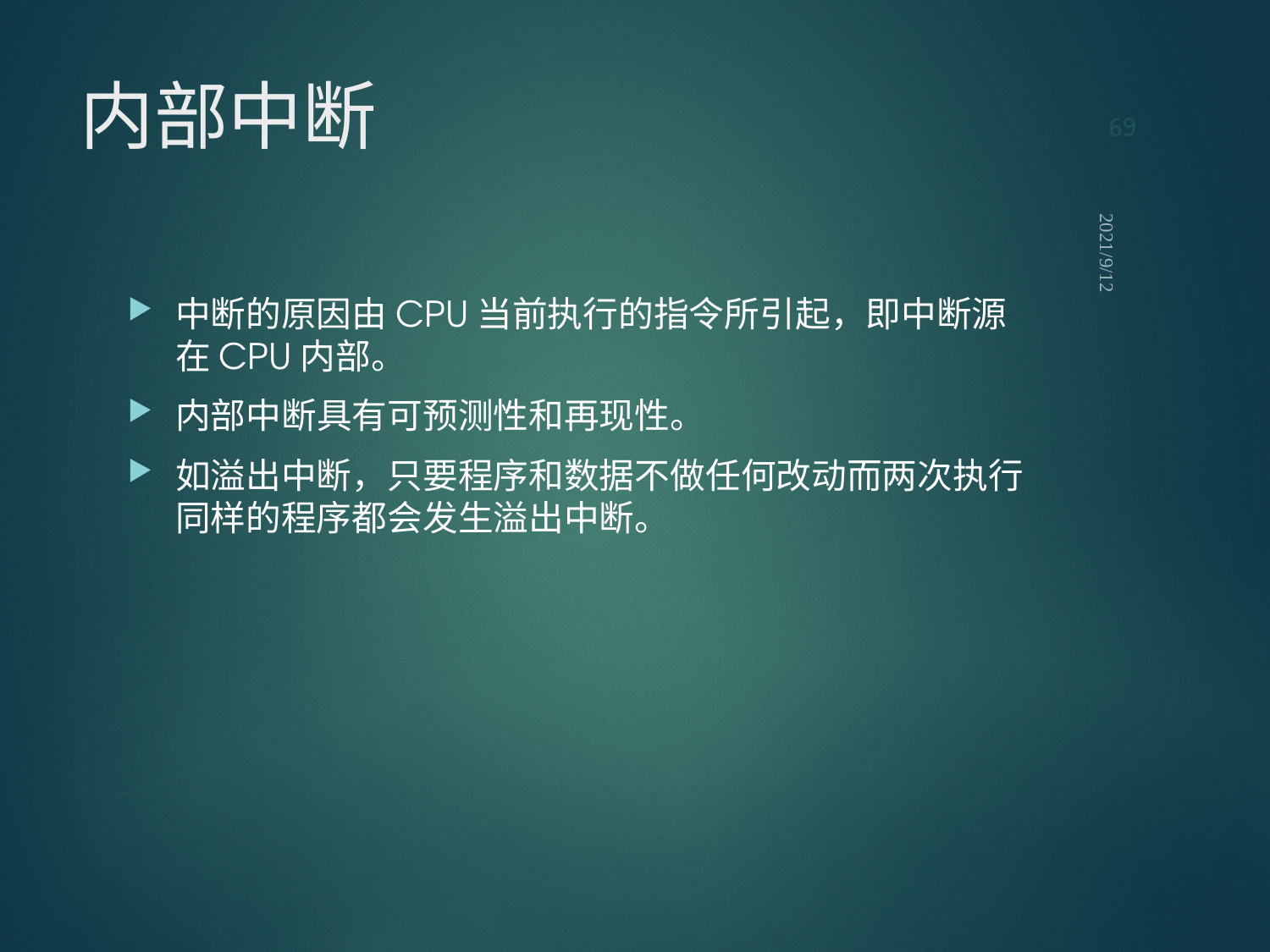

69
# 内部中断
2021/9/12
中断的原因由CPU当前执行的指令所引起，即中断源在CPU内部。
内部中断具有可预测性和再现性。
如溢出中断，只要程序和数据不做任何改动而两次执行同样的程序都会发生溢出中断。